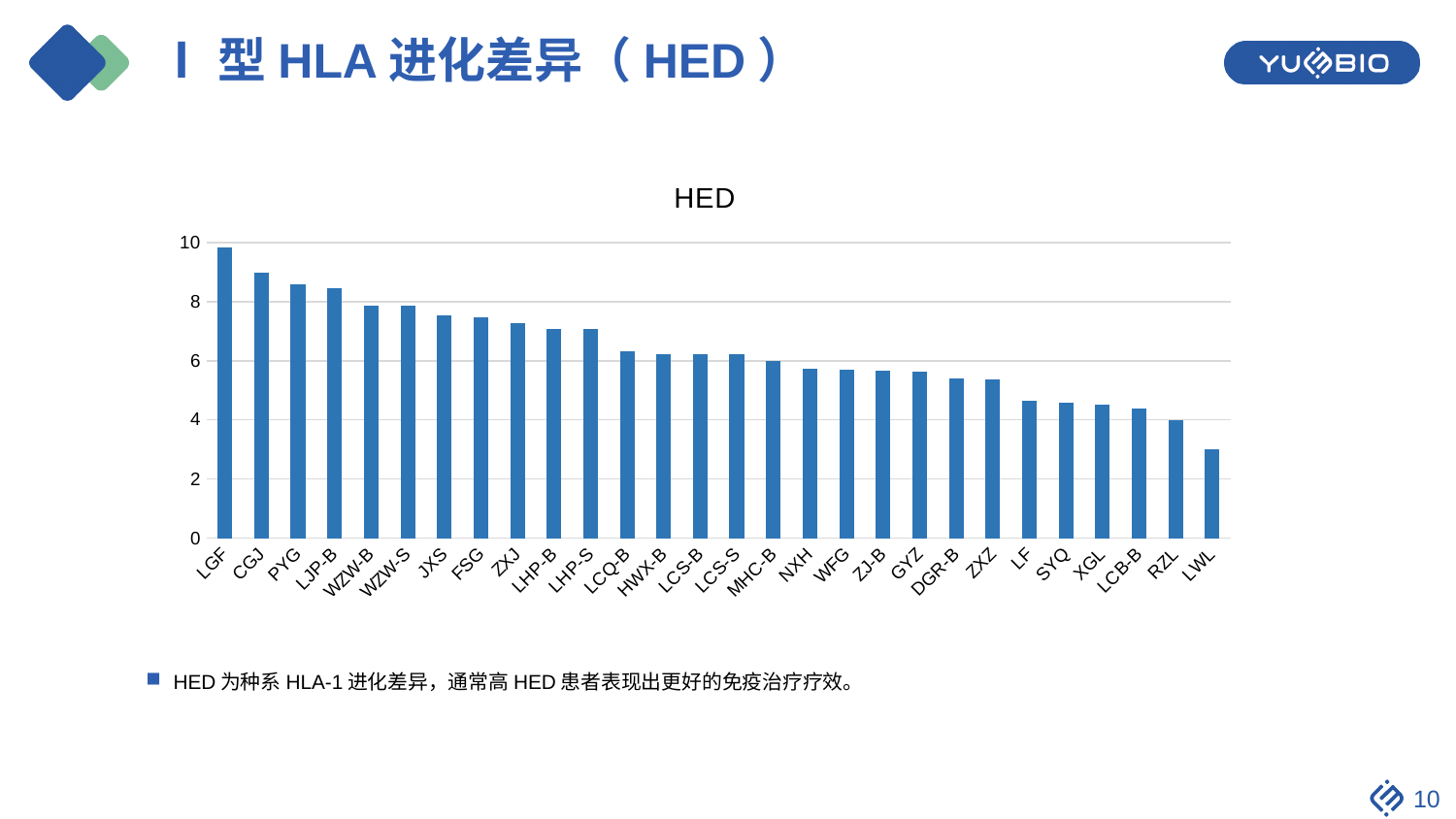

# Ⅰ型HLA进化差异（HED）

### Chart:

| Category | HED |
|---|---|
| LGF | 9.84 |
| CGJ | 8.99 |
| PYG | 8.59 |
| LJP-B | 8.47 |
| WZW-B | 7.86 |
| WZW-S | 7.86 |
| JXS | 7.52 |
| FSG | 7.48 |
| ZXJ | 7.27 |
| LHP-B | 7.07 |
| LHP-S | 7.07 |
| LCQ-B | 6.32 |
| HWX-B | 6.22 |
| LCS-B | 6.22 |
| LCS-S | 6.22 |
| MHC-B | 5.98 |
| NXH | 5.73 |
| WFG | 5.69 |
| ZJ-B | 5.66 |
| GYZ | 5.64 |
| DGR-B | 5.4 |
| ZXZ | 5.37 |
| LF | 4.66 |
| SYQ | 4.57 |
| XGL | 4.53 |
| LCB-B | 4.39 |
| RZL | 4.0 |
| LWL | 2.99 |
HED为种系HLA-1进化差异，通常高HED患者表现出更好的免疫治疗疗效。